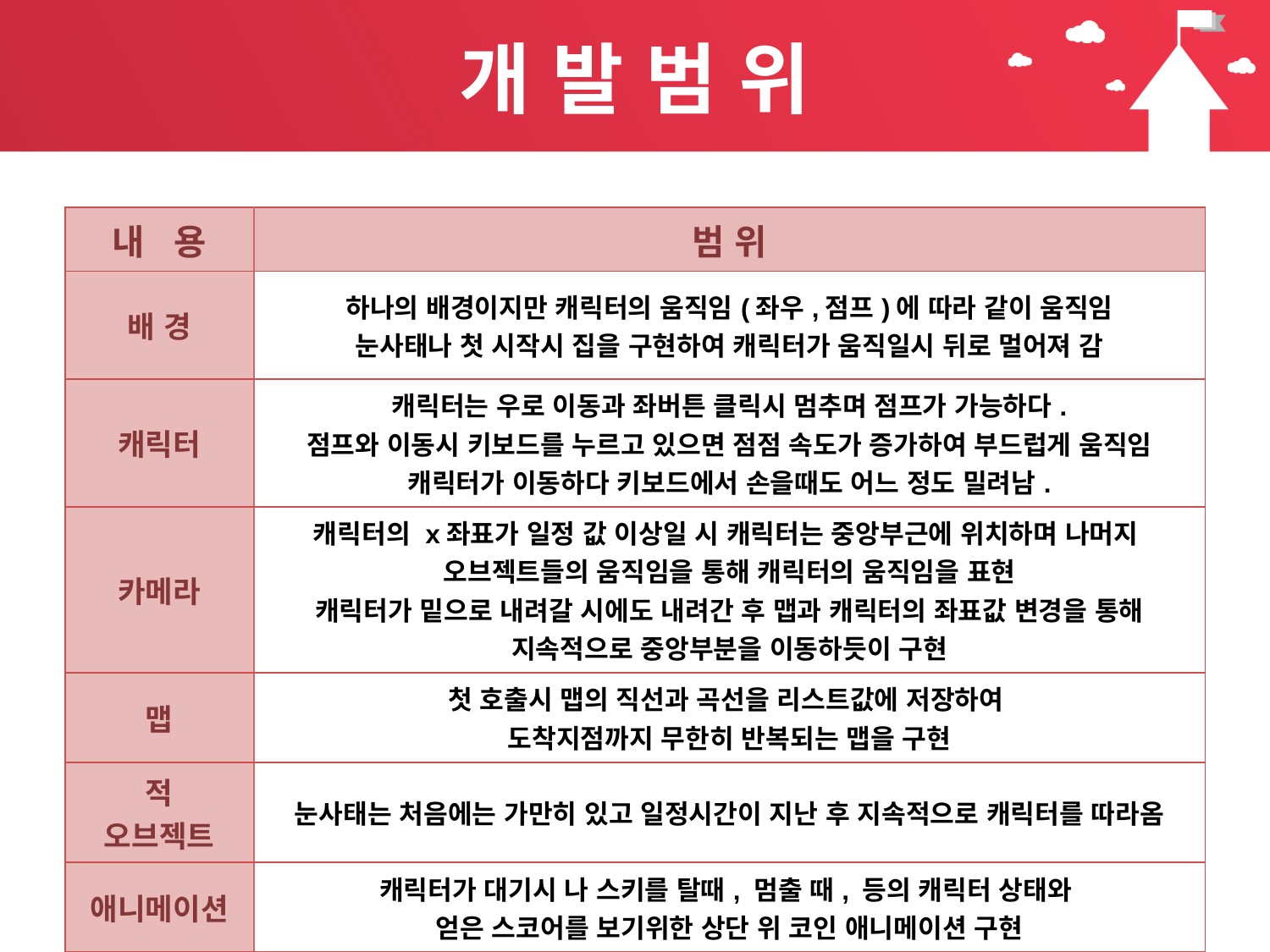

# 개 발 범 위
| 내 용 | 범 위 |
| --- | --- |
| 배 경 | 하나의 배경이지만 캐릭터의 움직임(좌우,점프)에 따라 같이 움직임 눈사태나 첫 시작시 집을 구현하여 캐릭터가 움직일시 뒤로 멀어져 감 |
| 캐릭터 | 캐릭터는 우로 이동과 좌버튼 클릭시 멈추며 점프가 가능하다. 점프와 이동시 키보드를 누르고 있으면 점점 속도가 증가하여 부드럽게 움직임 캐릭터가 이동하다 키보드에서 손을때도 어느 정도 밀려남. |
| 카메라 | 캐릭터의 x좌표가 일정 값 이상일 시 캐릭터는 중앙부근에 위치하며 나머지 오브젝트들의 움직임을 통해 캐릭터의 움직임을 표현 캐릭터가 밑으로 내려갈 시에도 내려간 후 맵과 캐릭터의 좌표값 변경을 통해 지속적으로 중앙부분을 이동하듯이 구현 |
| 맵 | 첫 호출시 맵의 직선과 곡선을 리스트값에 저장하여 도착지점까지 무한히 반복되는 맵을 구현 |
| 적 오브젝트 | 눈사태는 처음에는 가만히 있고 일정시간이 지난 후 지속적으로 캐릭터를 따라옴 |
| 애니메이션 | 캐릭터가 대기시 나 스키를 탈때, 멈출 때, 등의 캐릭터 상태와 얻은 스코어를 보기위한 상단 위 코인 애니메이션 구현 |